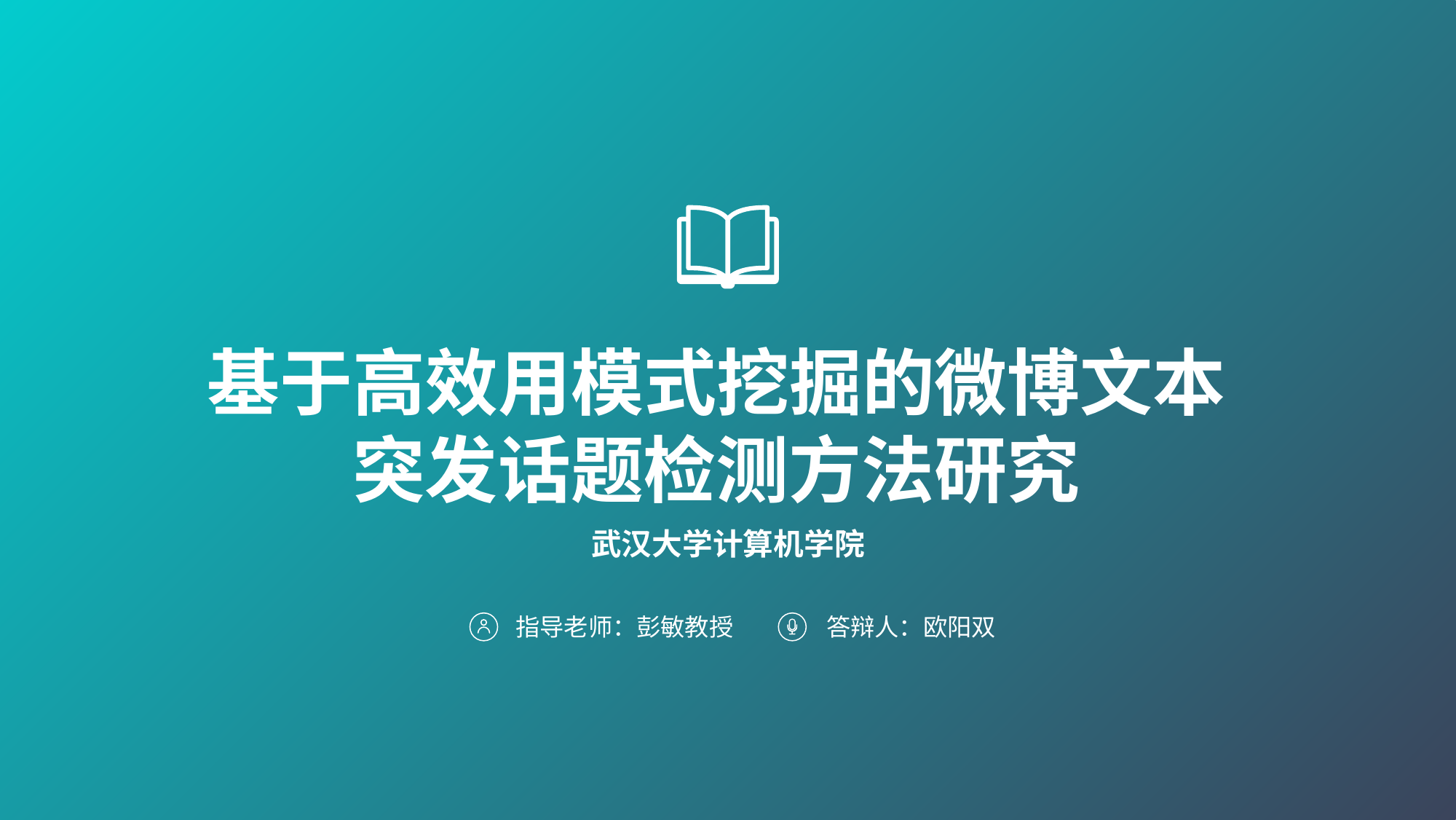

基于高效用模式挖掘的微博文本
突发话题检测方法研究
武汉大学计算机学院
指导老师：彭敏教授
答辩人：欧阳双